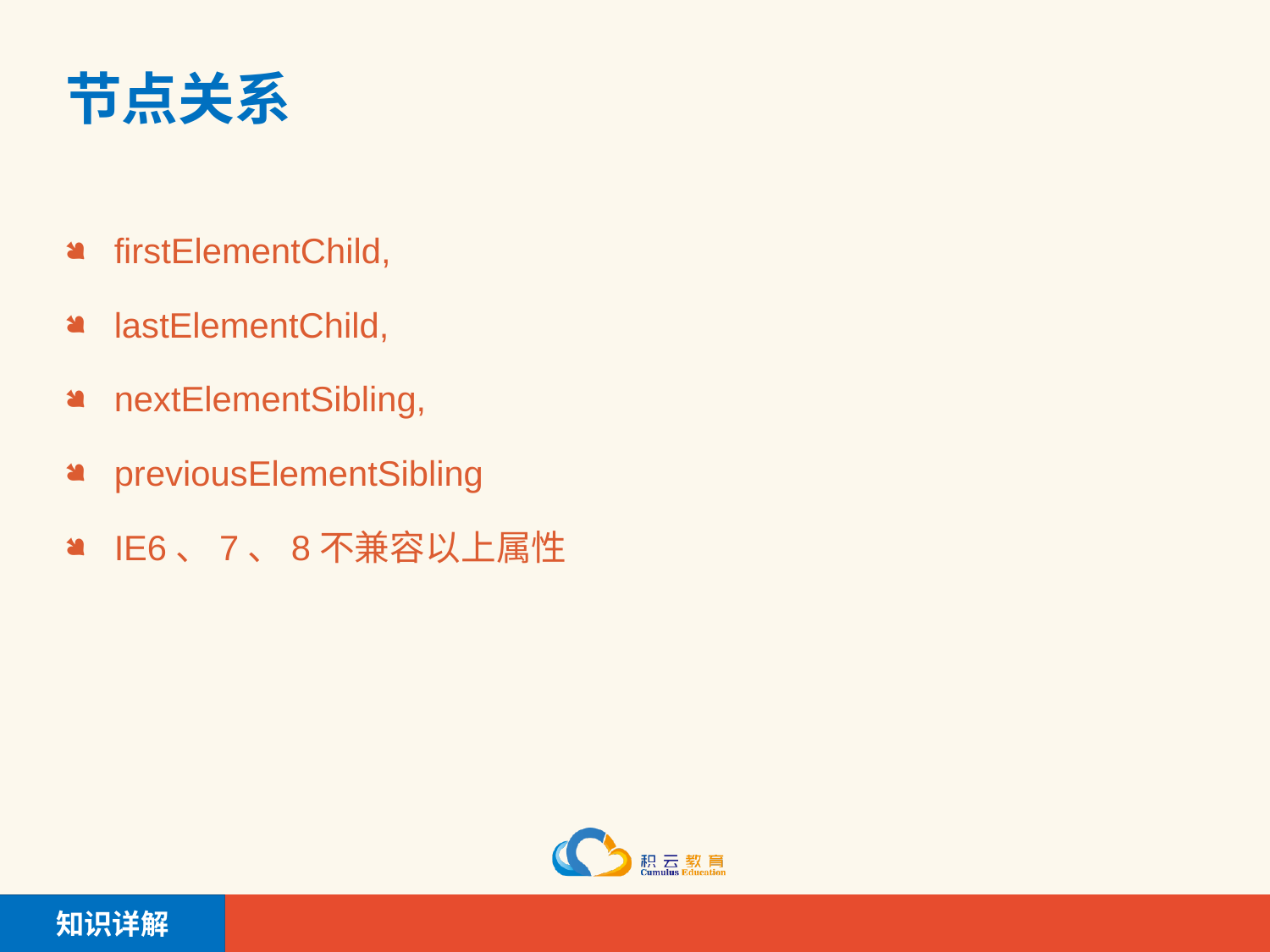

# 节点关系
firstElementChild,
lastElementChild,
nextElementSibling,
previousElementSibling
IE6、7、8不兼容以上属性